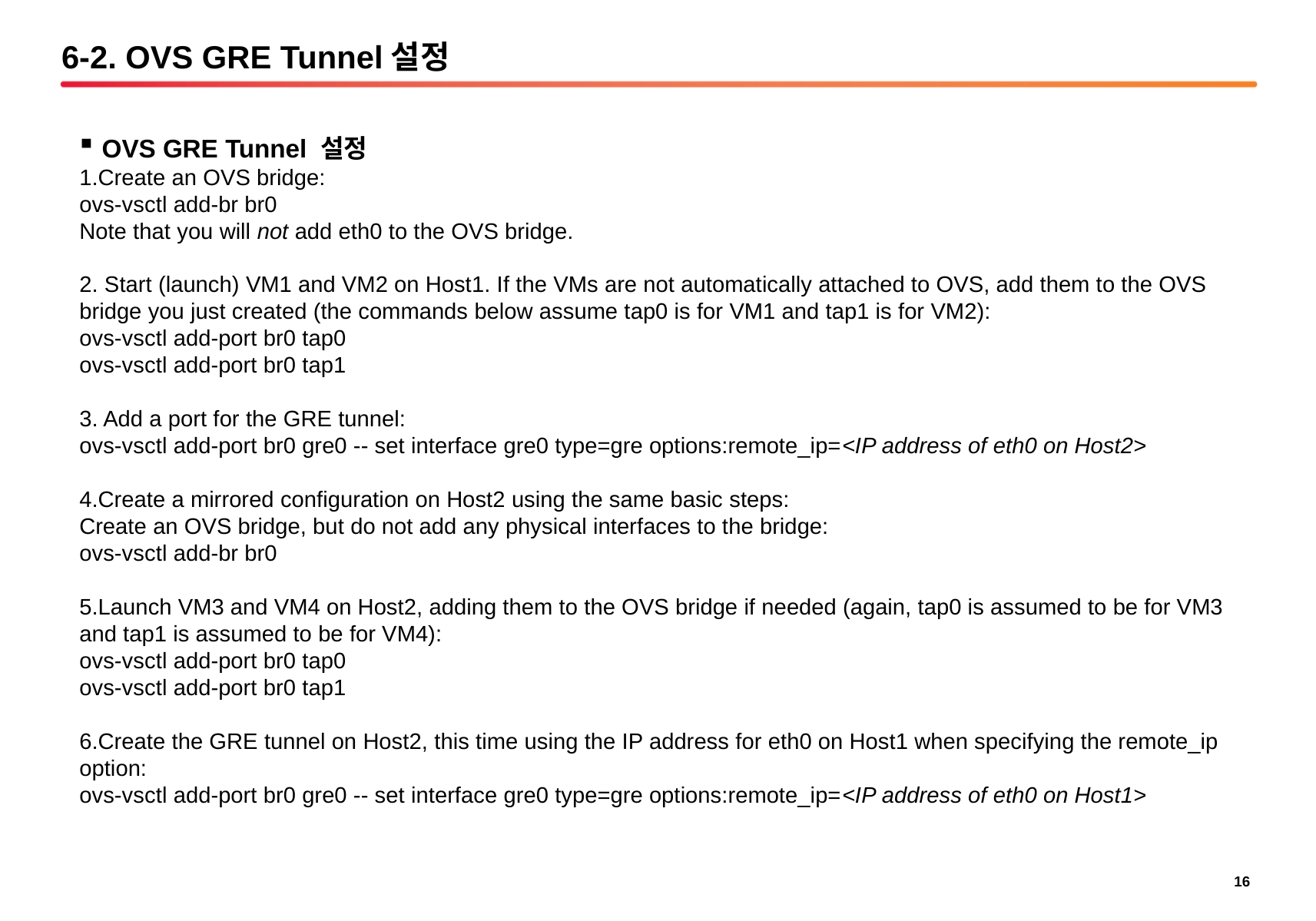

# 6-2. OVS GRE Tunnel설정
OVS GRE Tunnel 설정
1.Create an OVS bridge:
ovs-vsctl add-br br0
Note that you will not add eth0 to the OVS bridge.

2. Start (launch) VM1 and VM2 on Host1. If the VMs are not automatically attached to OVS, add them to the OVS bridge you just created (the commands below assume tap0 is for VM1 and tap1 is for VM2):
ovs-vsctl add-port br0 tap0
ovs-vsctl add-port br0 tap1

3. Add a port for the GRE tunnel:
ovs-vsctl add-port br0 gre0 -- set interface gre0 type=gre options:remote_ip=<IP address of eth0 on Host2>

4.Create a mirrored configuration on Host2 using the same basic steps:
Create an OVS bridge, but do not add any physical interfaces to the bridge:
ovs-vsctl add-br br0

5.Launch VM3 and VM4 on Host2, adding them to the OVS bridge if needed (again, tap0 is assumed to be for VM3 and tap1 is assumed to be for VM4):
ovs-vsctl add-port br0 tap0
ovs-vsctl add-port br0 tap1

6.Create the GRE tunnel on Host2, this time using the IP address for eth0 on Host1 when specifying the remote_ip option:
ovs-vsctl add-port br0 gre0 -- set interface gre0 type=gre options:remote_ip=<IP address of eth0 on Host1>